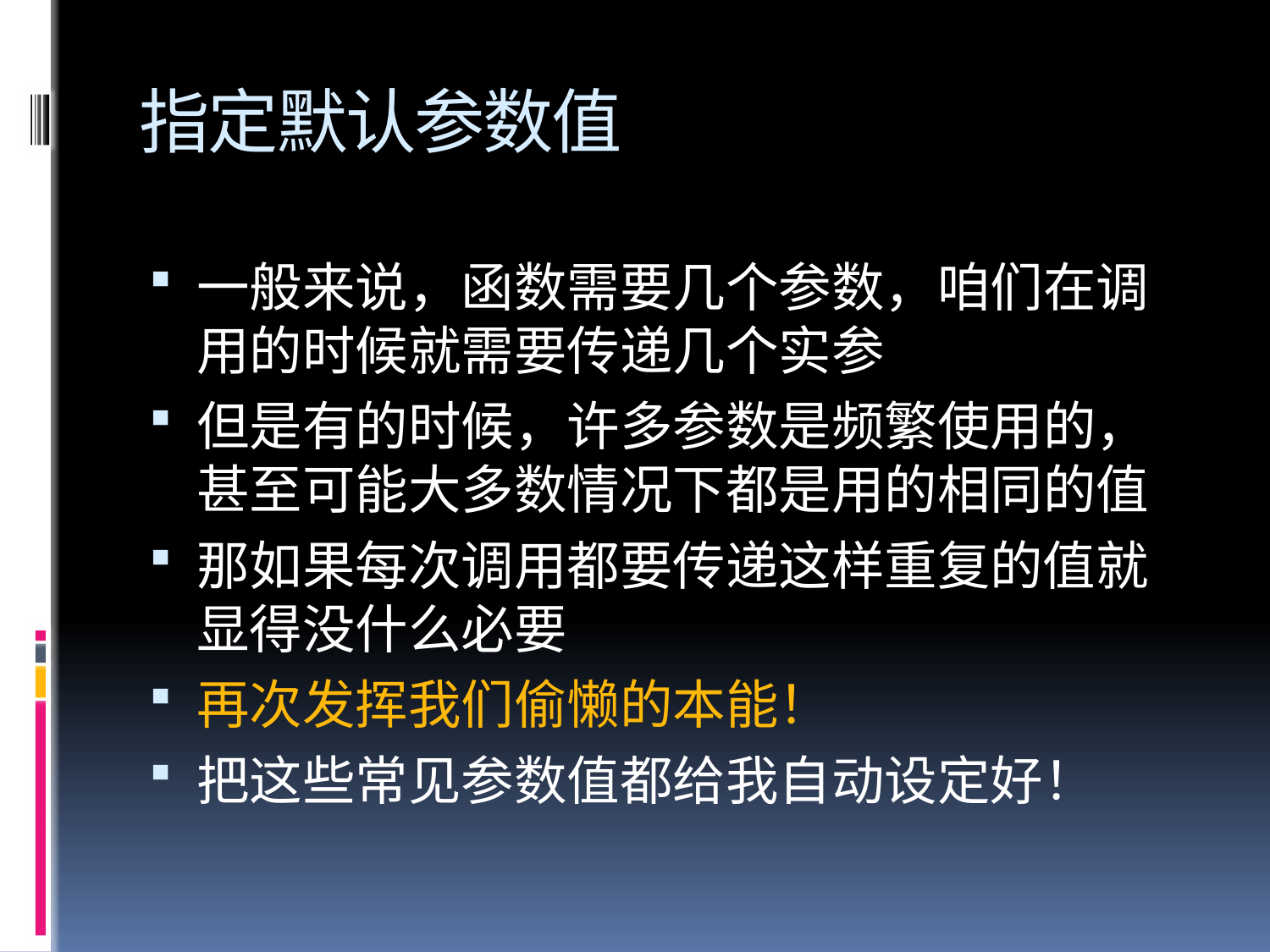

# 指定默认参数值
一般来说，函数需要几个参数，咱们在调用的时候就需要传递几个实参
但是有的时候，许多参数是频繁使用的，甚至可能大多数情况下都是用的相同的值
那如果每次调用都要传递这样重复的值就显得没什么必要
再次发挥我们偷懒的本能！
把这些常见参数值都给我自动设定好！